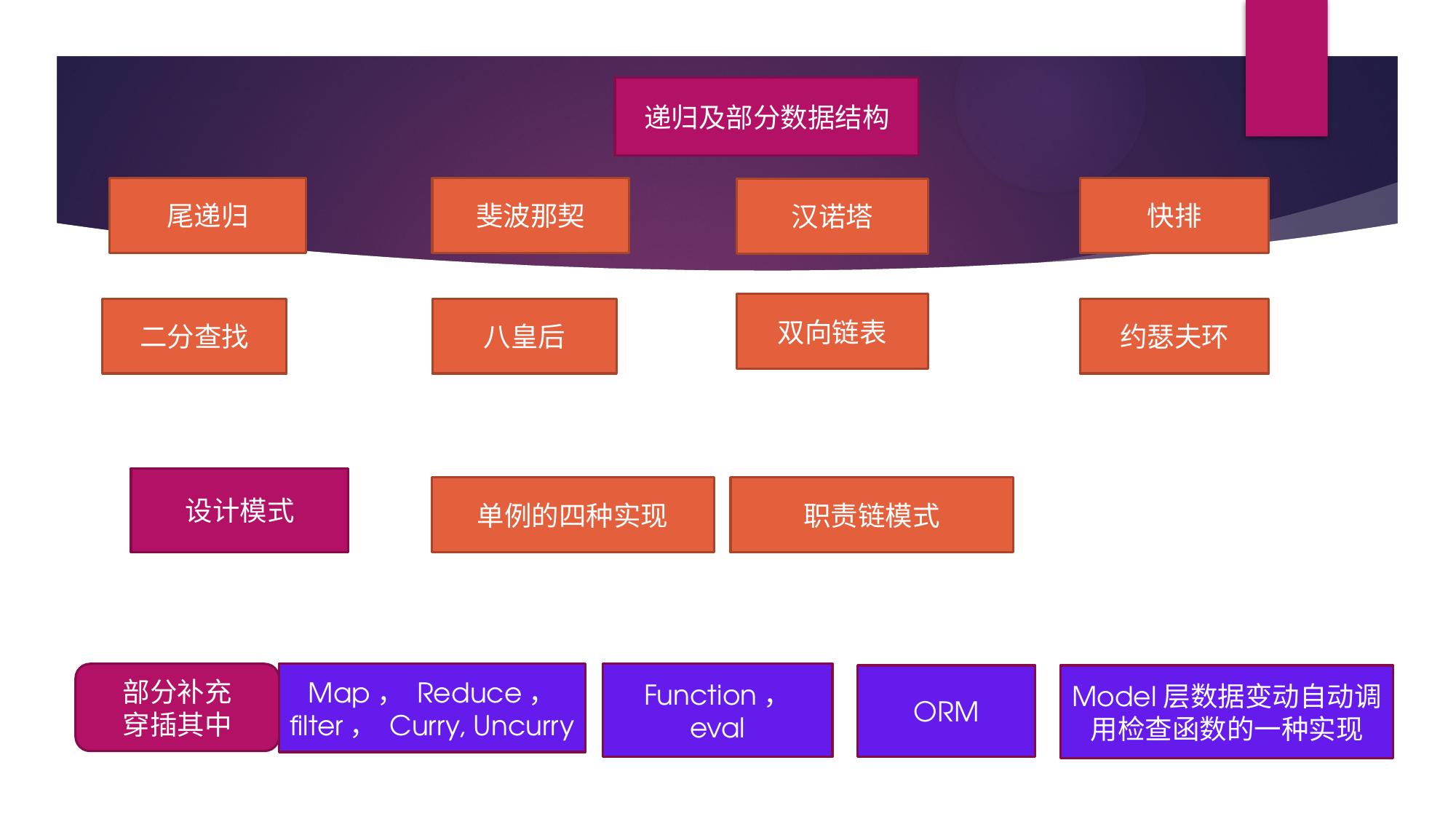

递归及部分数据结构
尾递归
斐波那契
快排
汉诺塔
双向链表
二分查找
八皇后
约瑟夫环
设计模式
单例的四种实现
职责链模式
Map， Reduce， filter， Curry, Uncurry
Function， eval
部分补充
穿插其中
ORM
Model层数据变动自动调用检查函数的一种实现